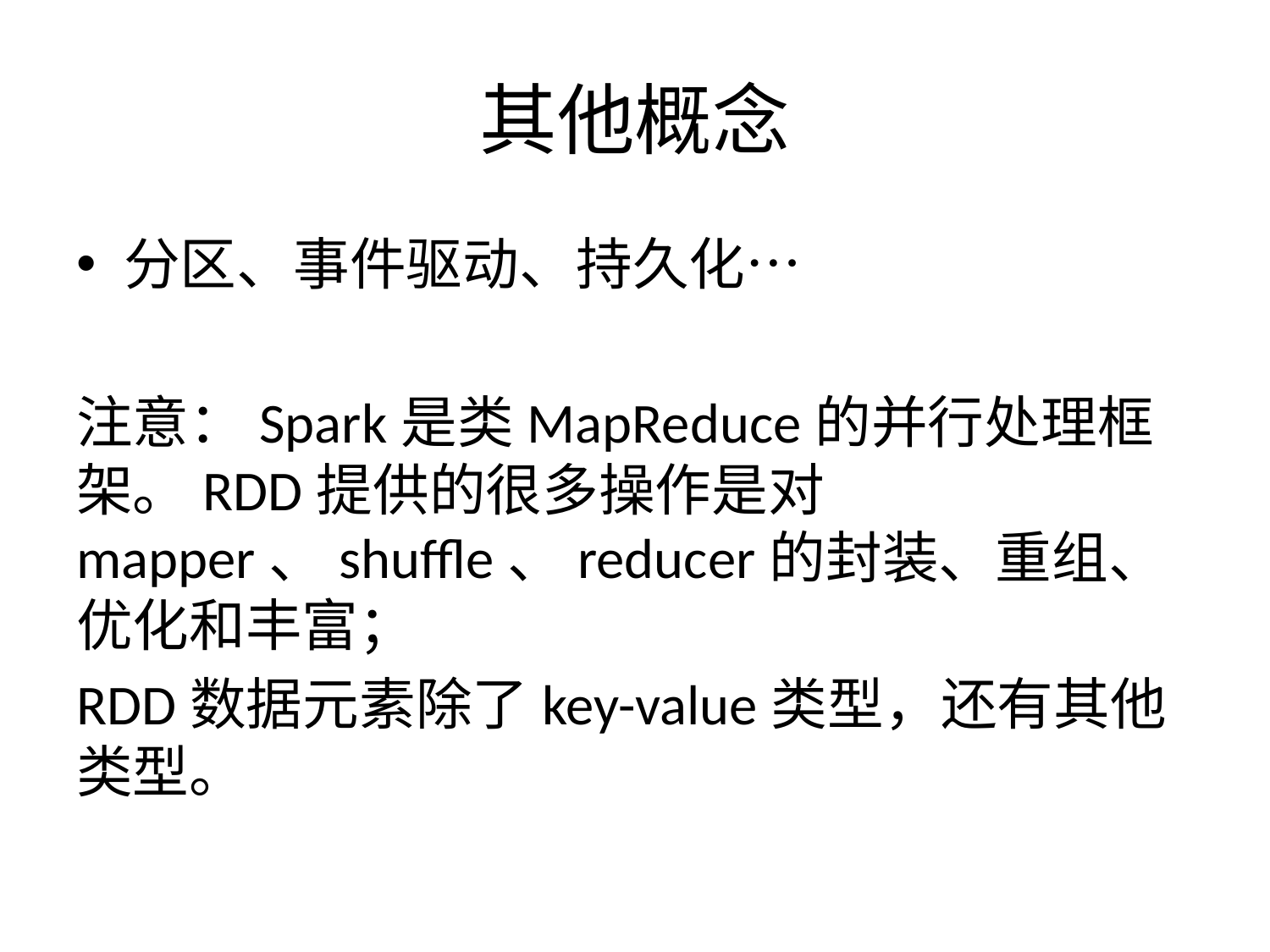

# 其他概念
分区、事件驱动、持久化…

注意：Spark是类MapReduce的并行处理框架。RDD提供的很多操作是对mapper、shuffle、reducer的封装、重组、优化和丰富；
RDD数据元素除了key-value类型，还有其他类型。